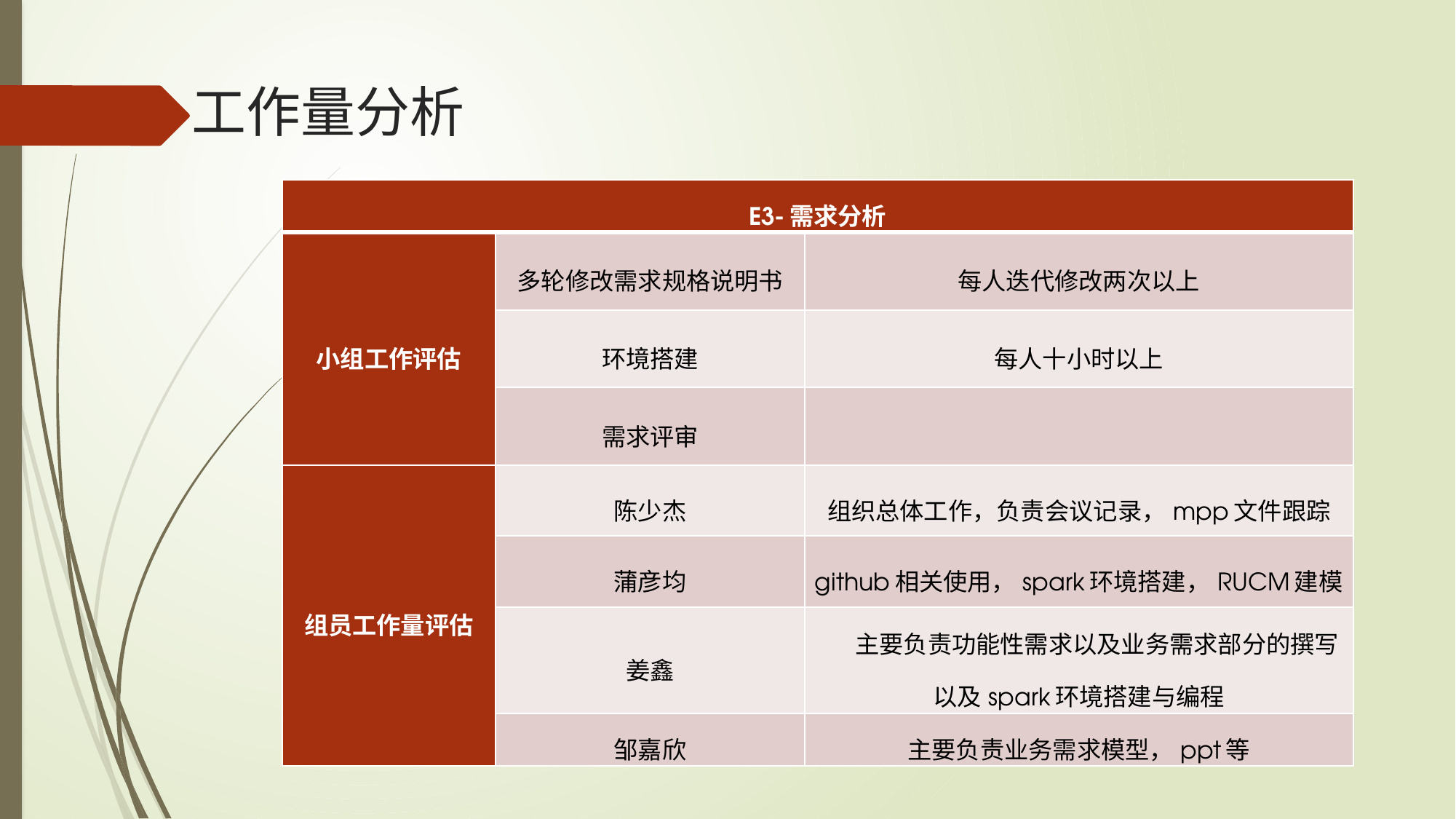

# 工作量分析
| E3-需求分析 |  |  |
| --- | --- | --- |
| 小组工作评估 | 多轮修改需求规格说明书 | 每人迭代修改两次以上 |
|  | 环境搭建 | 每人十小时以上 |
|  | 需求评审 |  |
| 组员工作量评估 | 陈少杰 | 组织总体工作，负责会议记录，mpp文件跟踪 |
|  | 蒲彦均 | github相关使用，spark环境搭建，RUCM建模 |
|  | 姜鑫 | 主要负责功能性需求以及业务需求部分的撰写以及spark环境搭建与编程 |
|  | 邹嘉欣 | 主要负责业务需求模型，ppt等 |